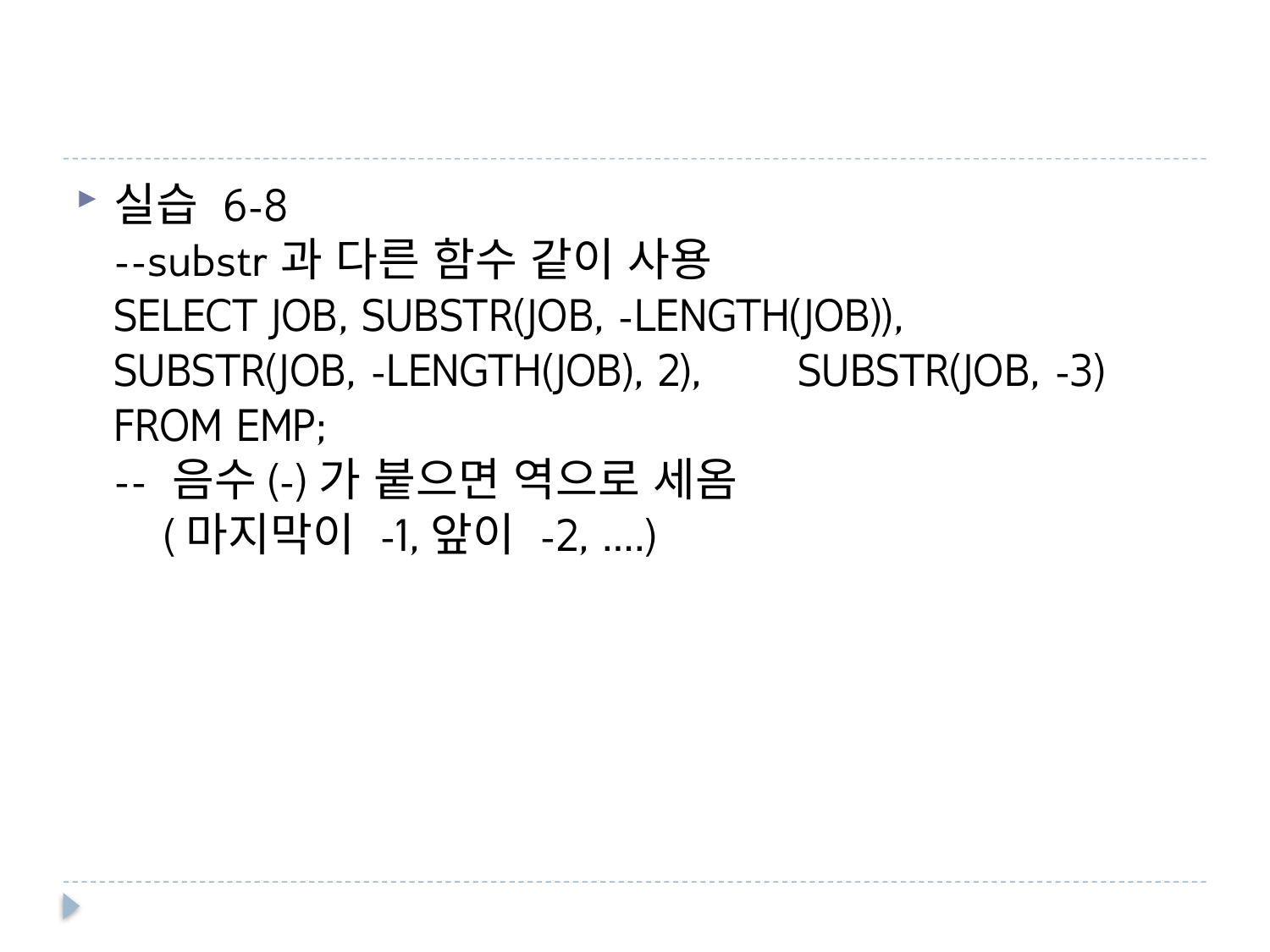

#
실습 6-8
--substr과 다른 함수 같이 사용
SELECT JOB, SUBSTR(JOB, -LENGTH(JOB)),       SUBSTR(JOB, -LENGTH(JOB), 2),       SUBSTR(JOB, -3)  FROM EMP;
-- 음수(-)가 붙으면 역으로 세옴
   (마지막이 -1,앞이 -2, ….)